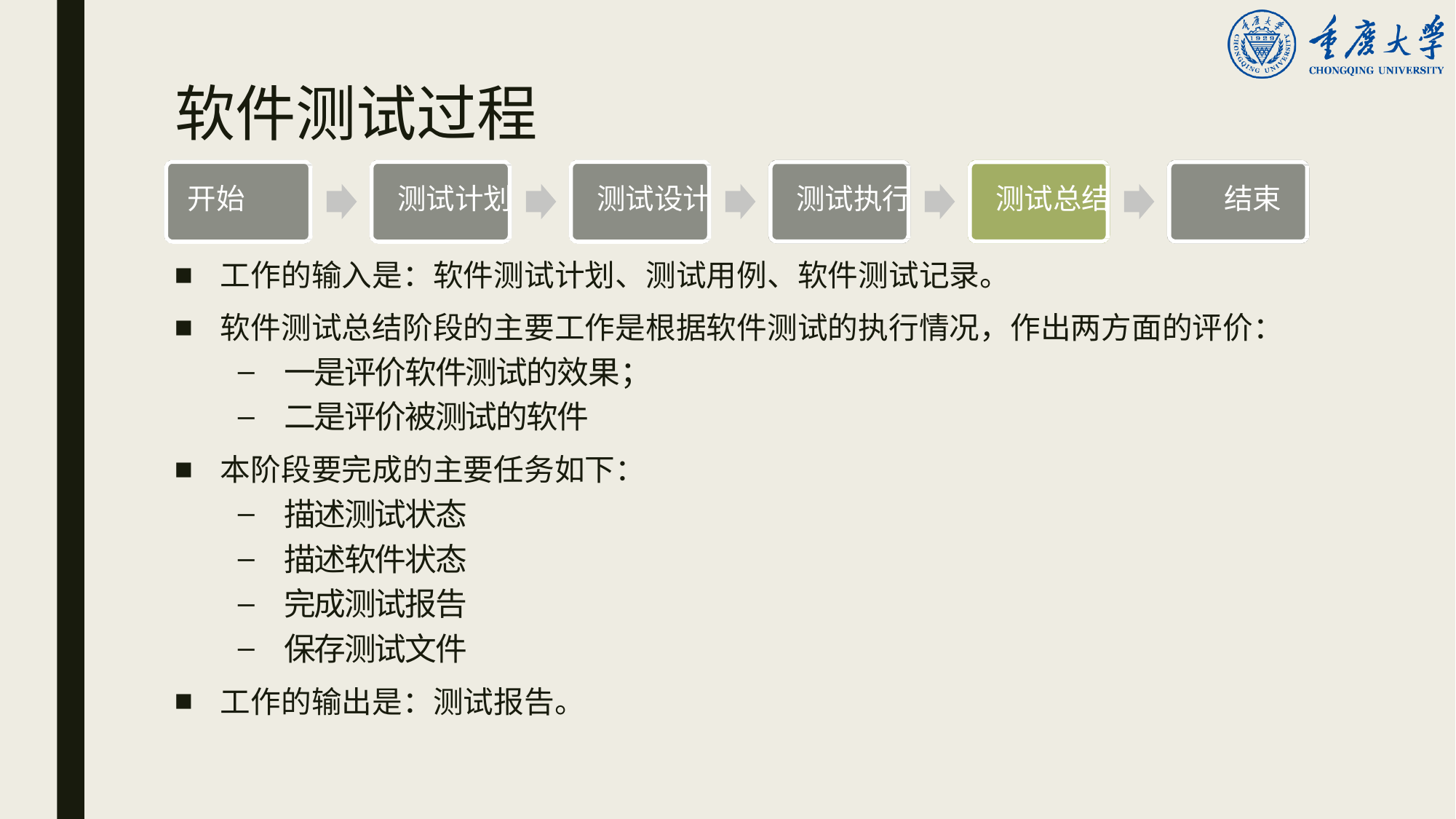

# 软件测试过程

开始	测试计划	测试设计	测试执行	测试总结	结束

工作的输入是：软件测试计划、测试用例、软件测试记录。
软件测试总结阶段的主要工作是根据软件测试的执行情况，作出两方面的评价：
一是评价软件测试的效果；
二是评价被测试的软件
本阶段要完成的主要任务如下：
描述测试状态
描述软件状态
完成测试报告
保存测试文件
工作的输出是：测试报告。